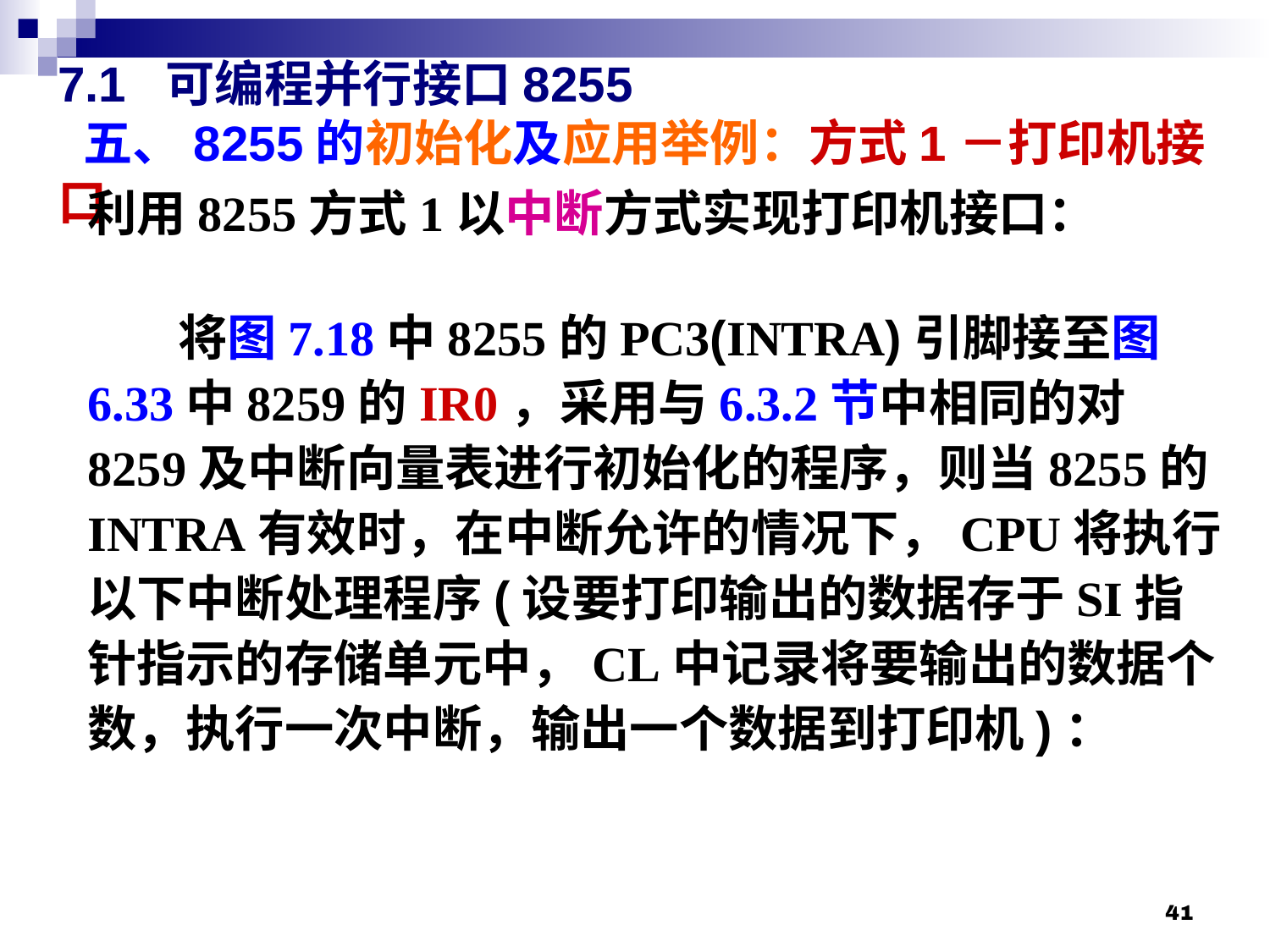

# 7.1  可编程并行接口8255 五、8255的初始化及应用举例：方式1－打印机接口
利用8255方式1以中断方式实现打印机接口：

       将图7.18中8255的PC3(INTRA)引脚接至图6.33中8259的IR0，采用与6.3.2节中相同的对8259及中断向量表进行初始化的程序，则当8255的INTRA有效时，在中断允许的情况下，CPU将执行以下中断处理程序(设要打印输出的数据存于SI指针指示的存储单元中，CL中记录将要输出的数据个数，执行一次中断，输出一个数据到打印机)：
41